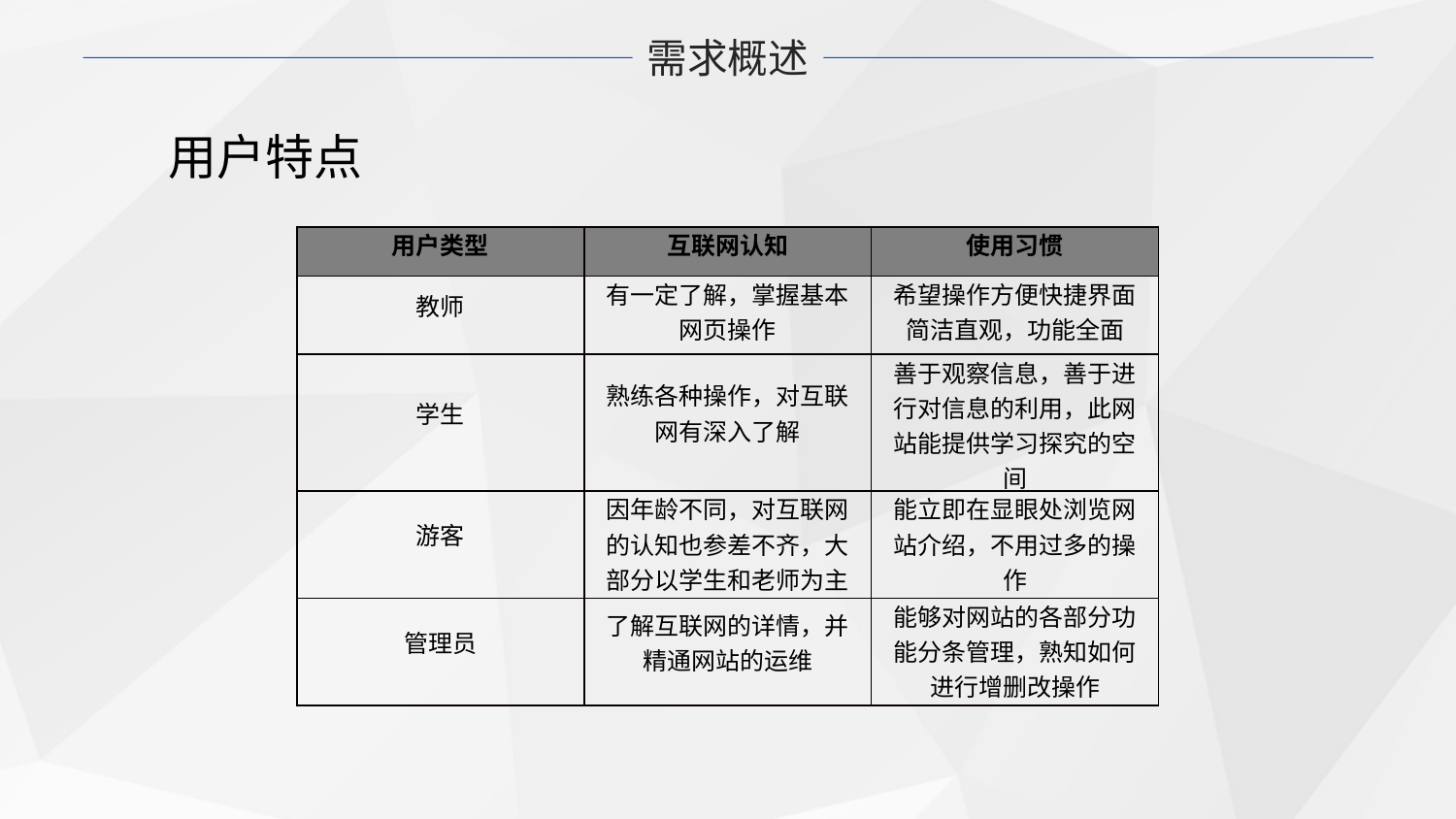

需求概述

用户特点
| 用户类型 | 互联网认知 | 使用习惯 |
| --- | --- | --- |
| 教师 | 有一定了解，掌握基本网页操作 | 希望操作方便快捷界面简洁直观，功能全面 |
| 学生 | 熟练各种操作，对互联网有深入了解 | 善于观察信息，善于进行对信息的利用，此网站能提供学习探究的空间 |
| 游客 | 因年龄不同，对互联网的认知也参差不齐，大部分以学生和老师为主 | 能立即在显眼处浏览网站介绍，不用过多的操作 |
| 管理员 | 了解互联网的详情，并精通网站的运维 | 能够对网站的各部分功能分条管理，熟知如何进行增删改操作 |